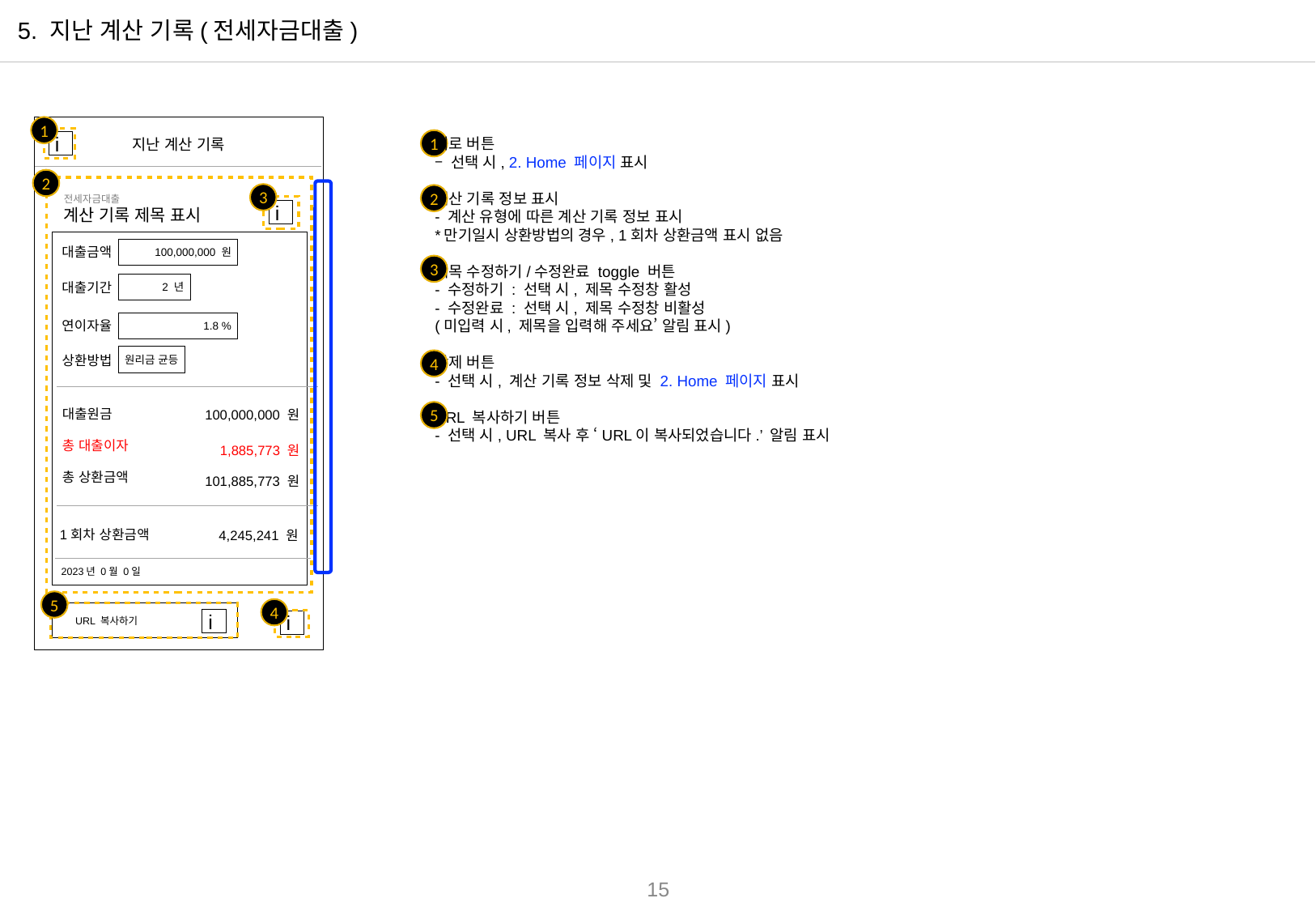

# 5. 지난 계산 기록(전세자금대출)
1

1

뒤로 버튼
– 선택 시, 2. Home 페이지 표시

계산 기록 정보 표시
- 계산 유형에 따른 계산 기록 정보 표시
*만기일시 상환방법의 경우, 1회차 상환금액 표시 없음

제목 수정하기/수정완료 toggle 버튼
- 수정하기 : 선택 시, 제목 수정창 활성
- 수정완료 : 선택 시, 제목 수정창 비활성
(미입력 시, 제목을 입력해 주세요’ 알림 표시)

삭제 버튼
- 선택 시, 계산 기록 정보 삭제 및 2. Home 페이지 표시

URL 복사하기 버튼
- 선택 시, URL 복사 후 ‘URL이 복사되었습니다.’ 알림 표시
지난 계산 기록

i
2

3

2

전세자금대출
계산 기록 제목 표시

i

대출금액
 100,000,000 원
대출기간
 2 년
연이자율
1.8 %
원리금 균등
상환방법
대출원금
100,000,000 원
총 대출이자
1,885,773 원
총 상환금액
101,885,773 원
1회차 상환금액
4,245,241 원
3

4

5

2023년 0월 0일
5

4

      URL 복사하기

i

i
15